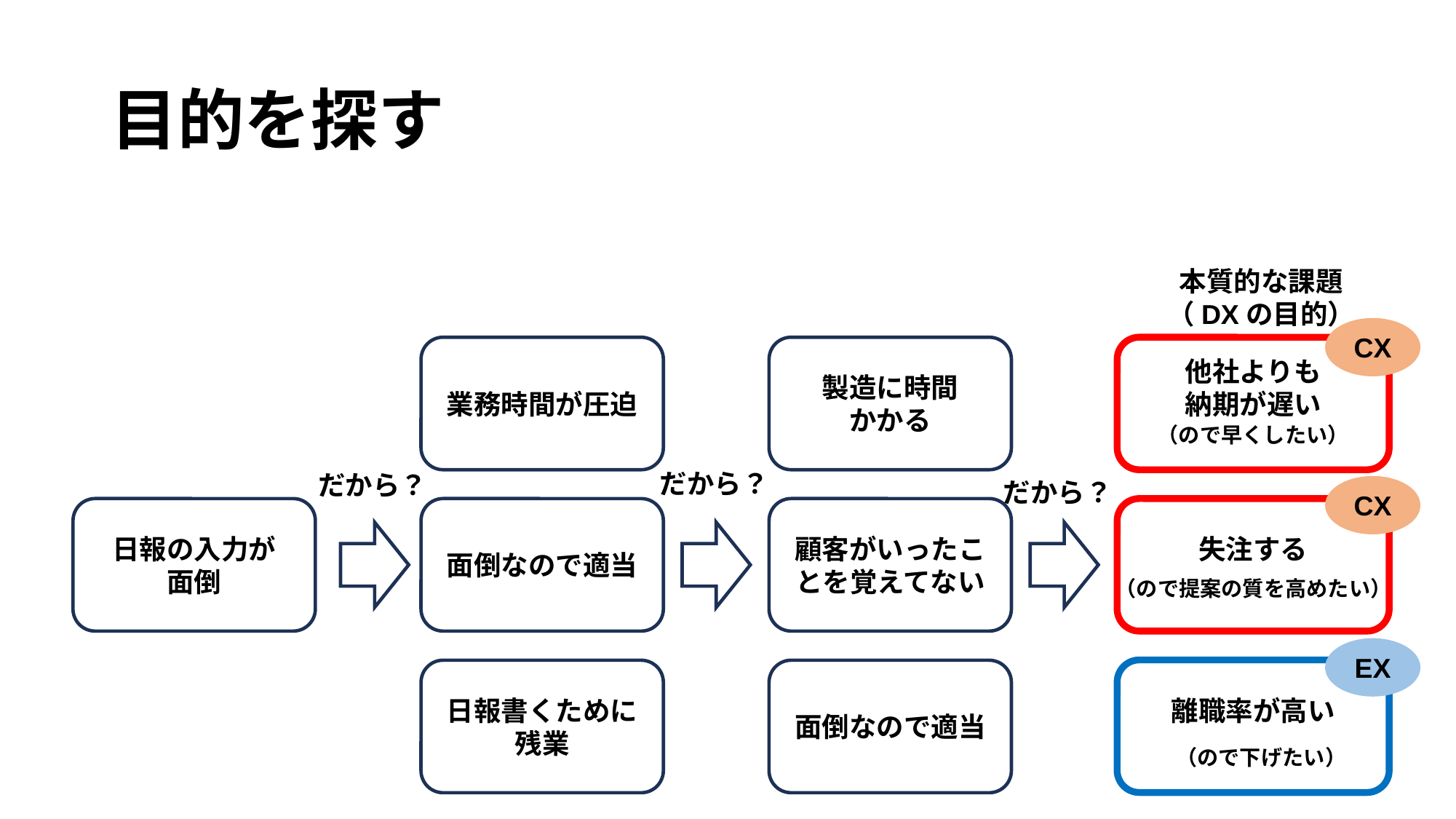

# 目的を探す
本質的な課題
（DXの目的）
CX
業務時間が圧迫
製造に時間
かかる
他社よりも
納期が遅い

（ので早くしたい）
だから？
だから？
だから？
CX
失注する

日報の入力が
面倒
面倒なので適当
顧客がいったことを覚えてない

（ので提案の質を高めたい）
EX
離職率が高い

日報書くために残業
面倒なので適当
（ので下げたい）